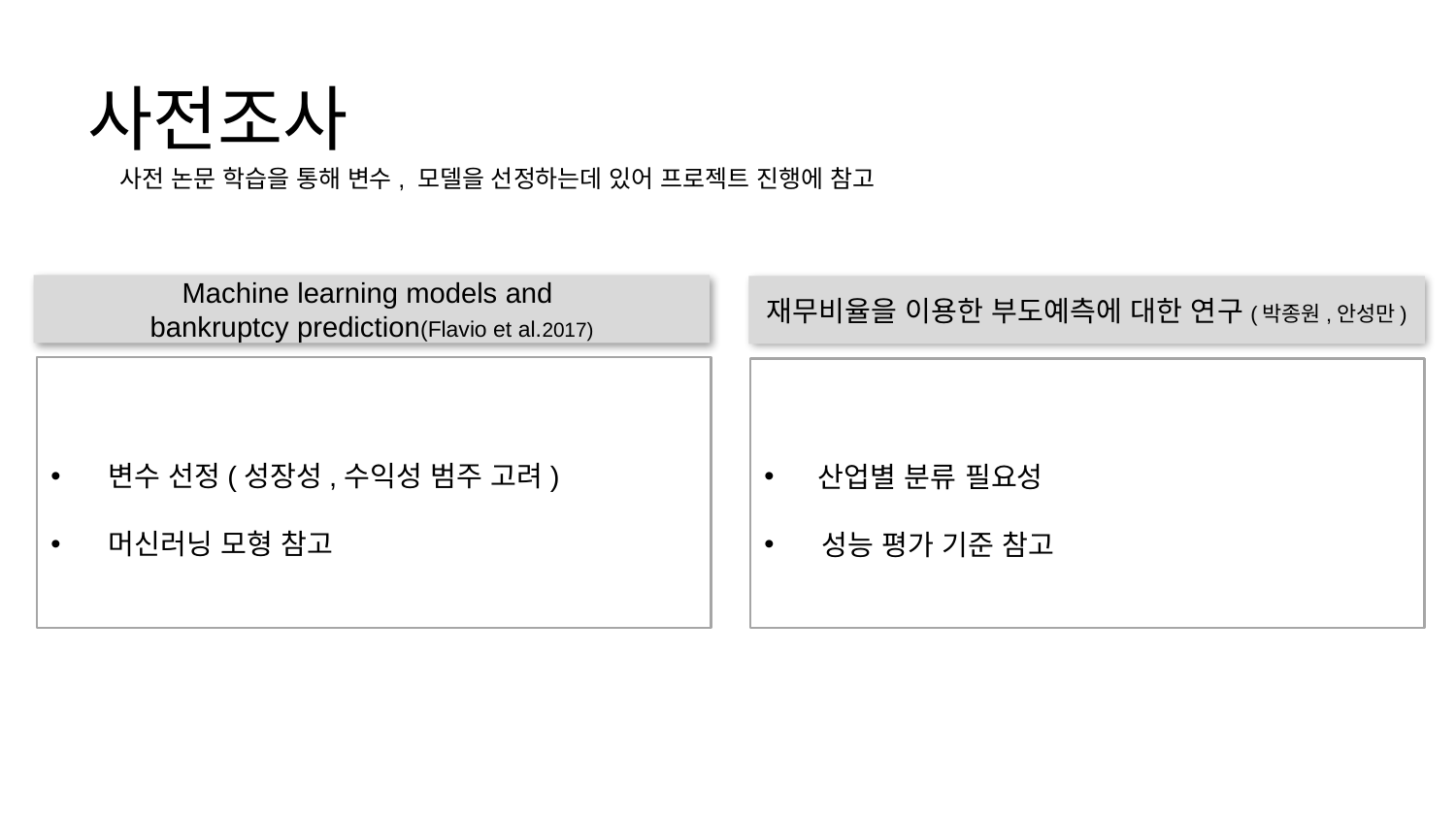

# 사전조사
사전 논문 학습을 통해 변수, 모델을 선정하는데 있어 프로젝트 진행에 참고
Machine learning models and
bankruptcy prediction(Flavio et al.2017)
재무비율을 이용한 부도예측에 대한 연구(박종원,안성만)
  변수 선정(성장성,수익성 범주 고려)
  머신러닝 모형 참고
  산업별 분류 필요성
  성능 평가 기준 참고